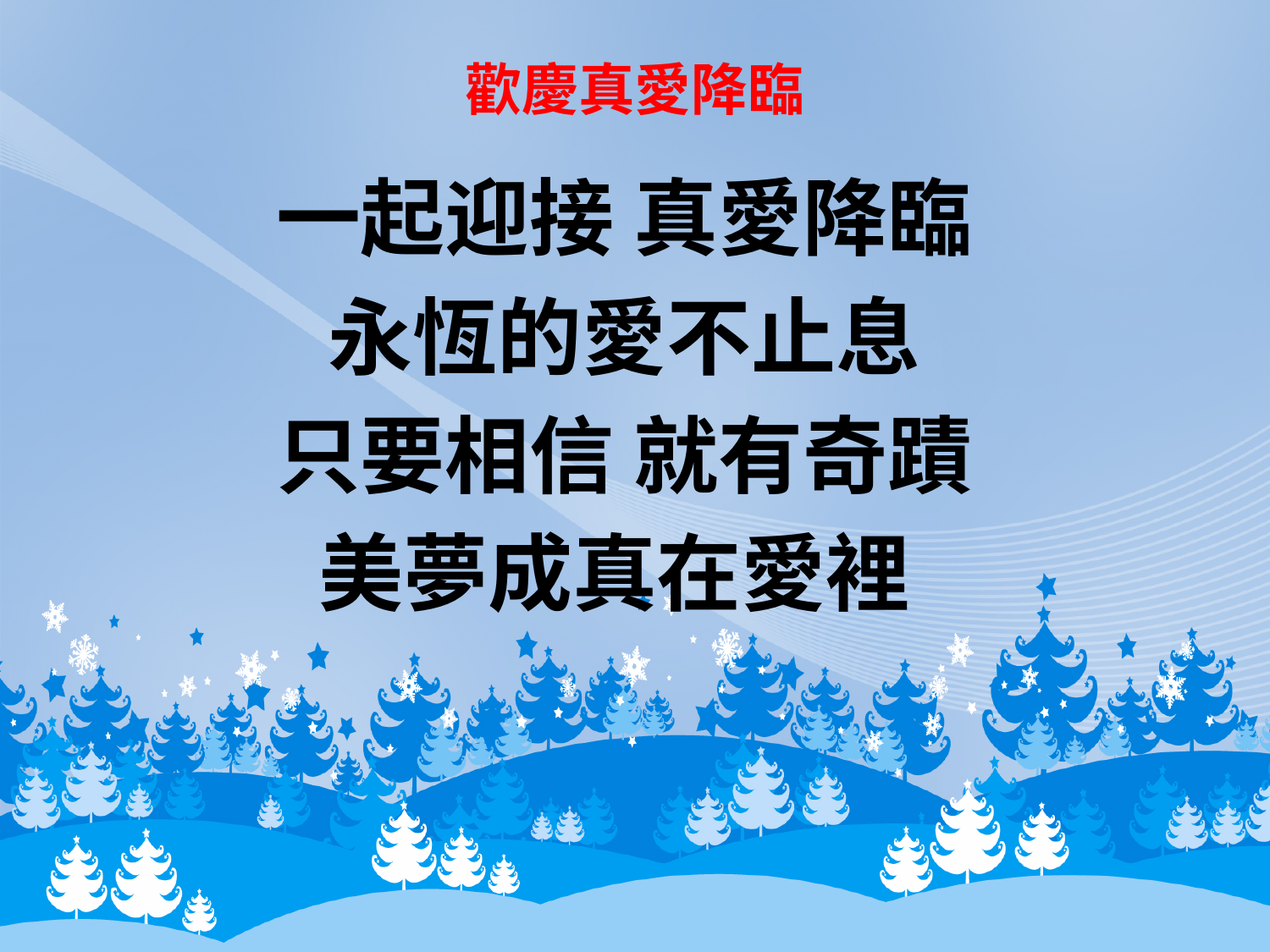

# 歡慶真愛降臨
一起迎接 真愛降臨
永恆的愛不止息
只要相信 就有奇蹟
美夢成真在愛裡